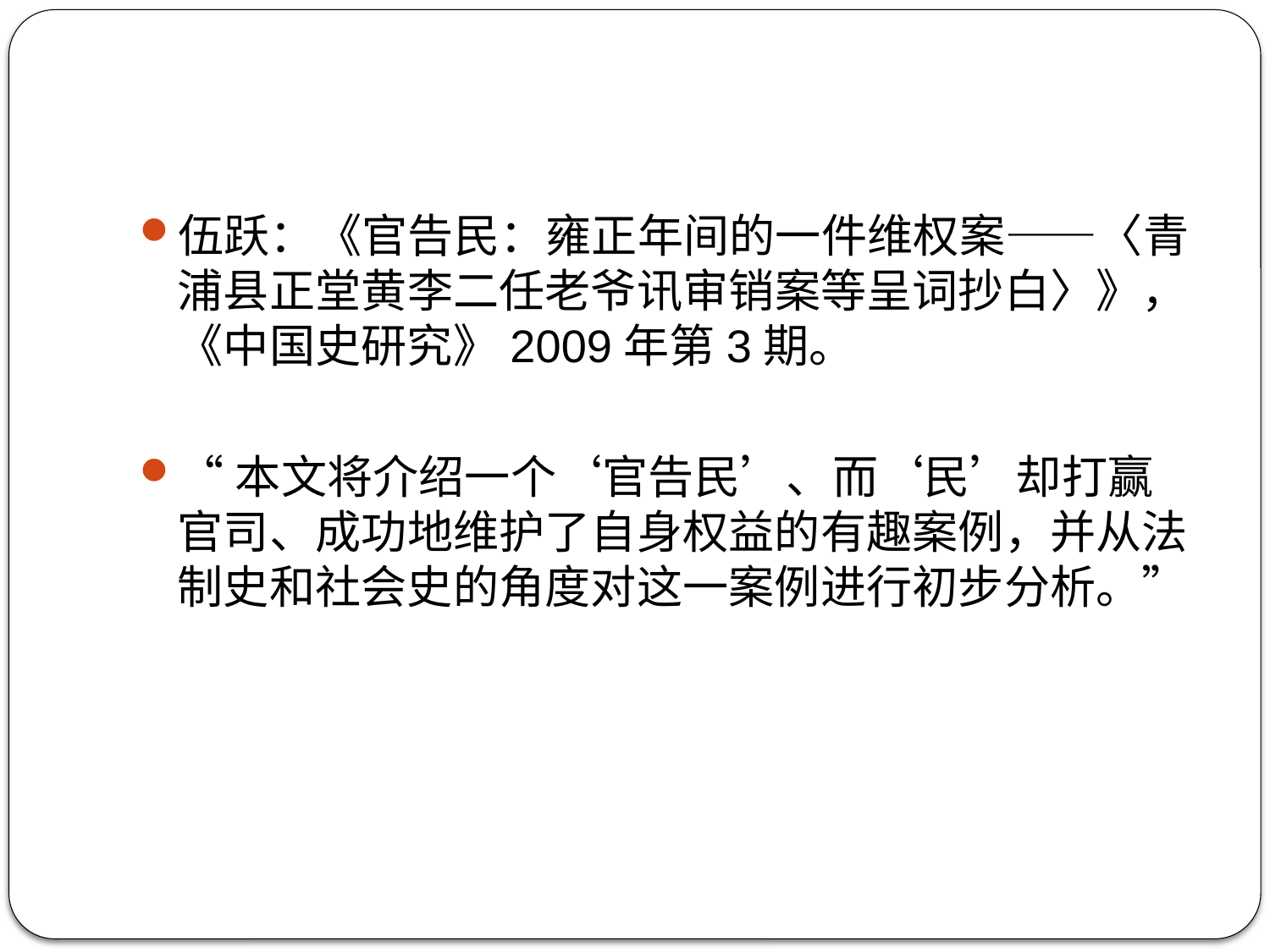

#
伍跃：《官告民：雍正年间的一件维权案——〈青浦县正堂黄李二任老爷讯审销案等呈词抄白〉》，《中国史研究》2009年第3期。

“本文将介绍一个‘官告民’、而‘民’却打赢官司、成功地维护了自身权益的有趣案例，并从法制史和社会史的角度对这一案例进行初步分析。”